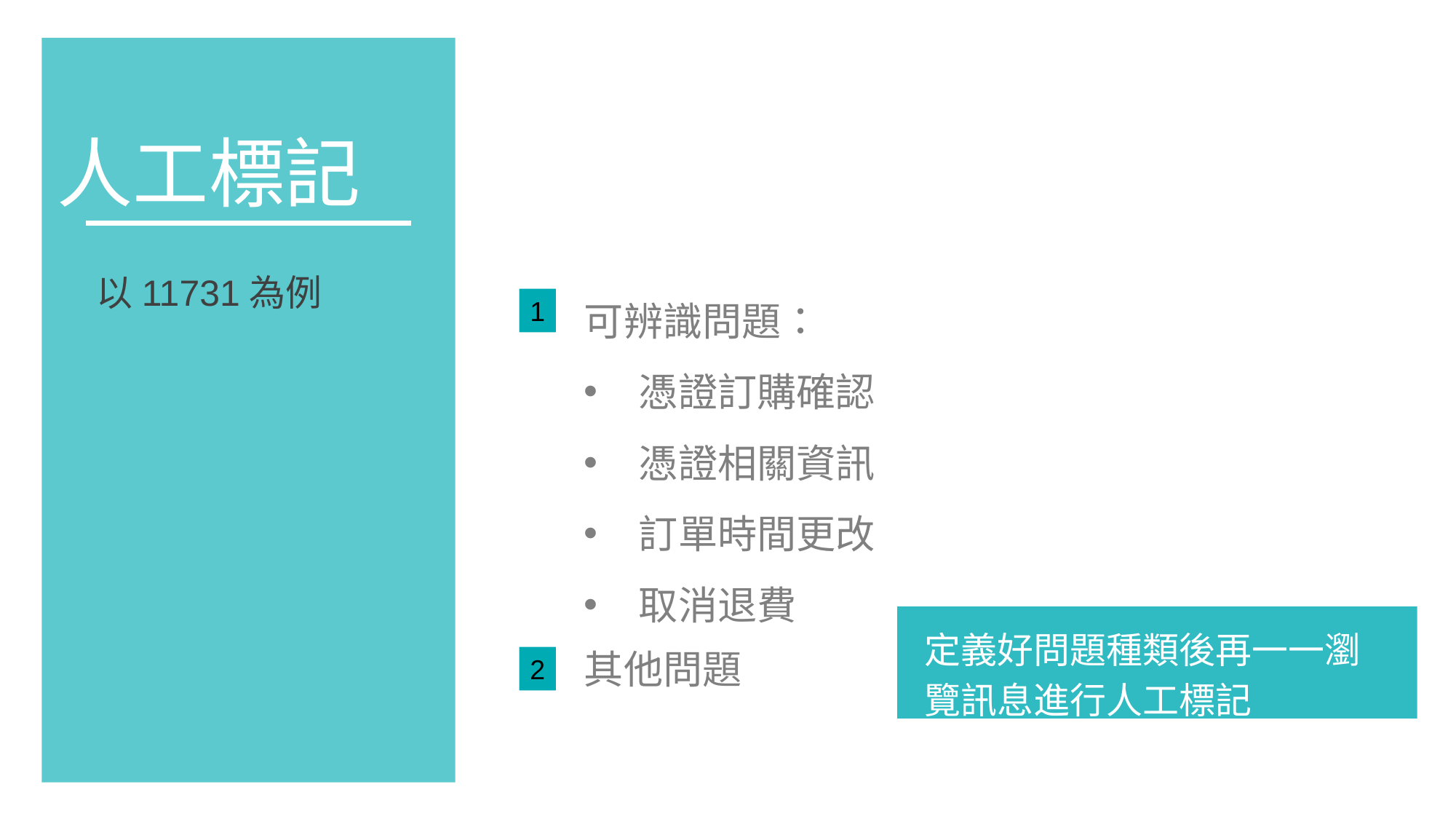

人工標記
以11731為例
可辨識問題：
憑證訂購確認
憑證相關資訊
訂單時間更改
取消退費
1

定義好問題種類後再一一瀏覽訊息進行人工標記
其他問題
2